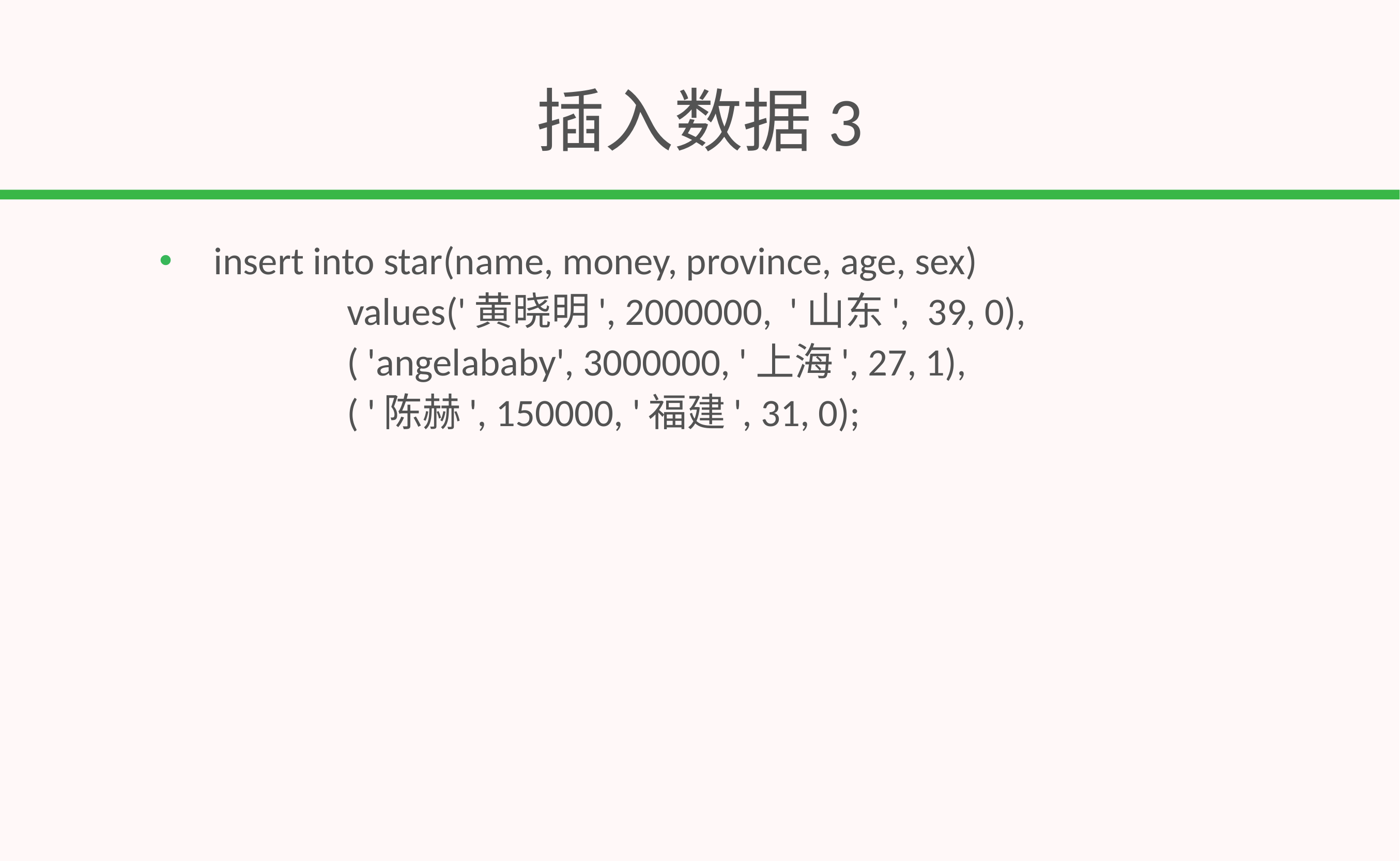

# 插入数据3
insert into star(name, money, province, age, sex)
		values('黄晓明', 2000000,  '山东',  39, 0),
		( 'angelababy', 3000000, '上海', 27, 1),
		( '陈赫', 150000, '福建', 31, 0);